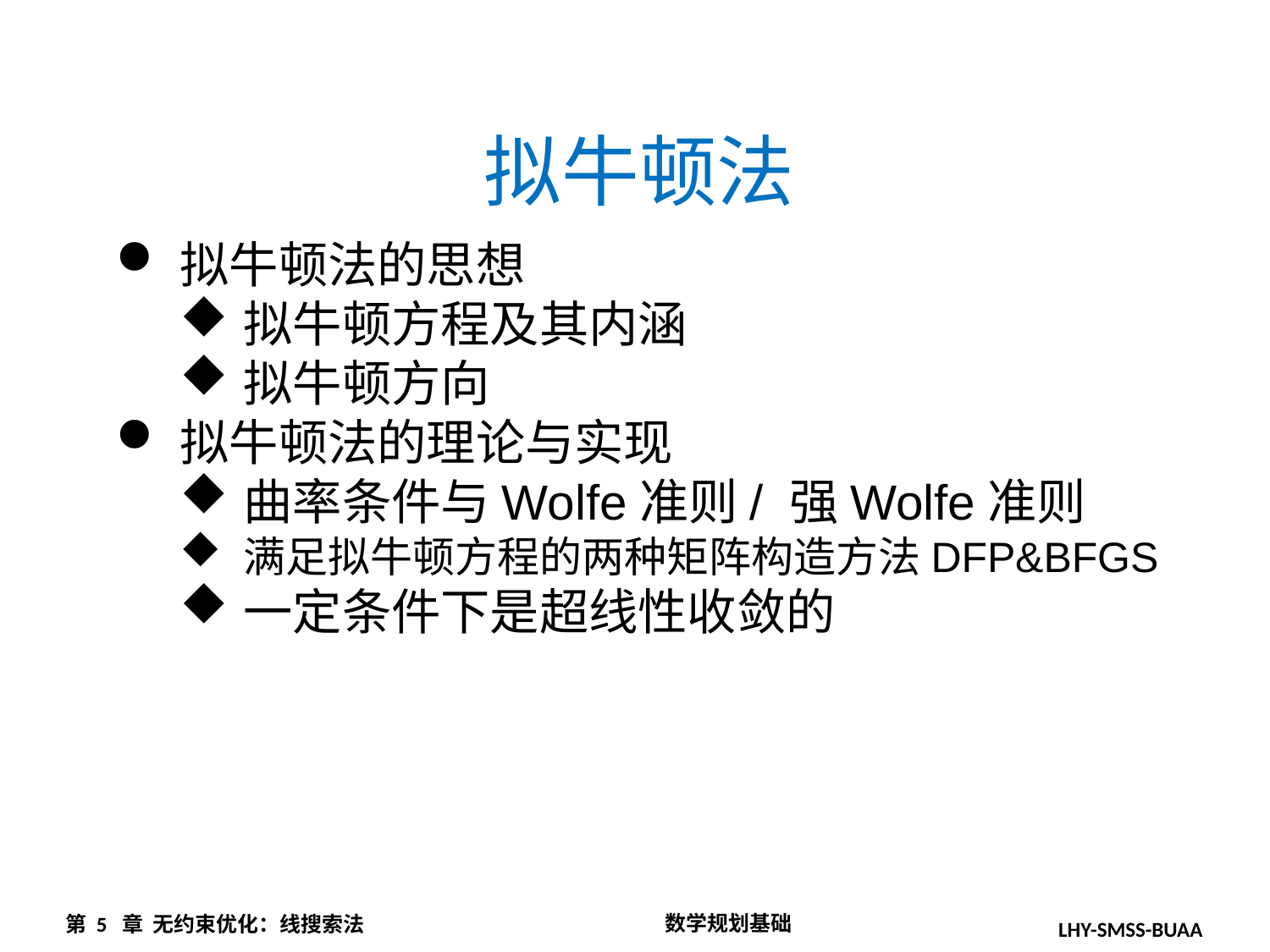

拟牛顿法
拟牛顿法的思想
拟牛顿方程及其内涵
拟牛顿方向
拟牛顿法的理论与实现
曲率条件与Wolfe准则/ 强Wolfe准则
满足拟牛顿方程的两种矩阵构造方法DFP&BFGS
一定条件下是超线性收敛的